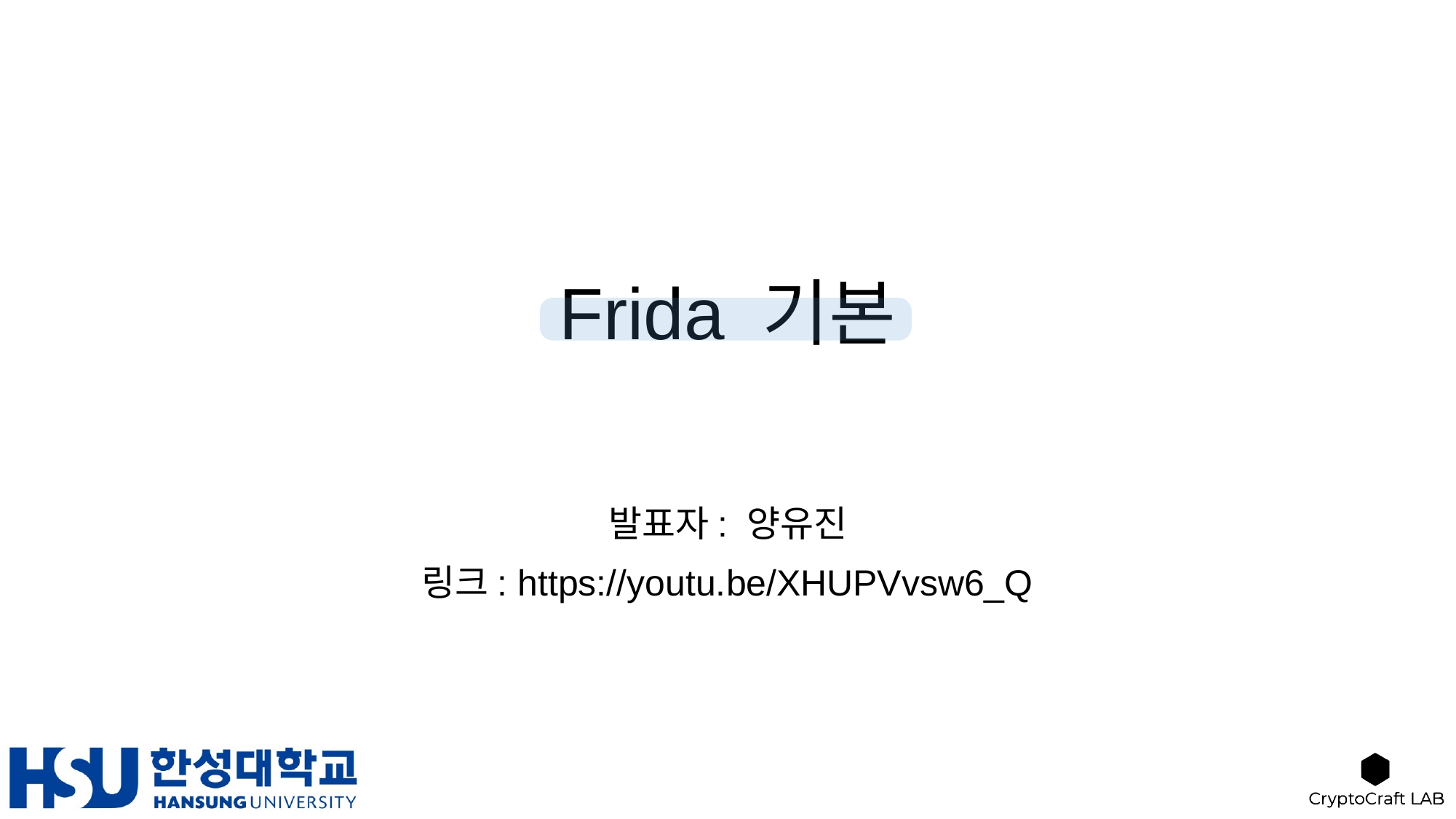

# Frida 기본

발표자: 양유진
링크: https://youtu.be/XHUPVvsw6_Q